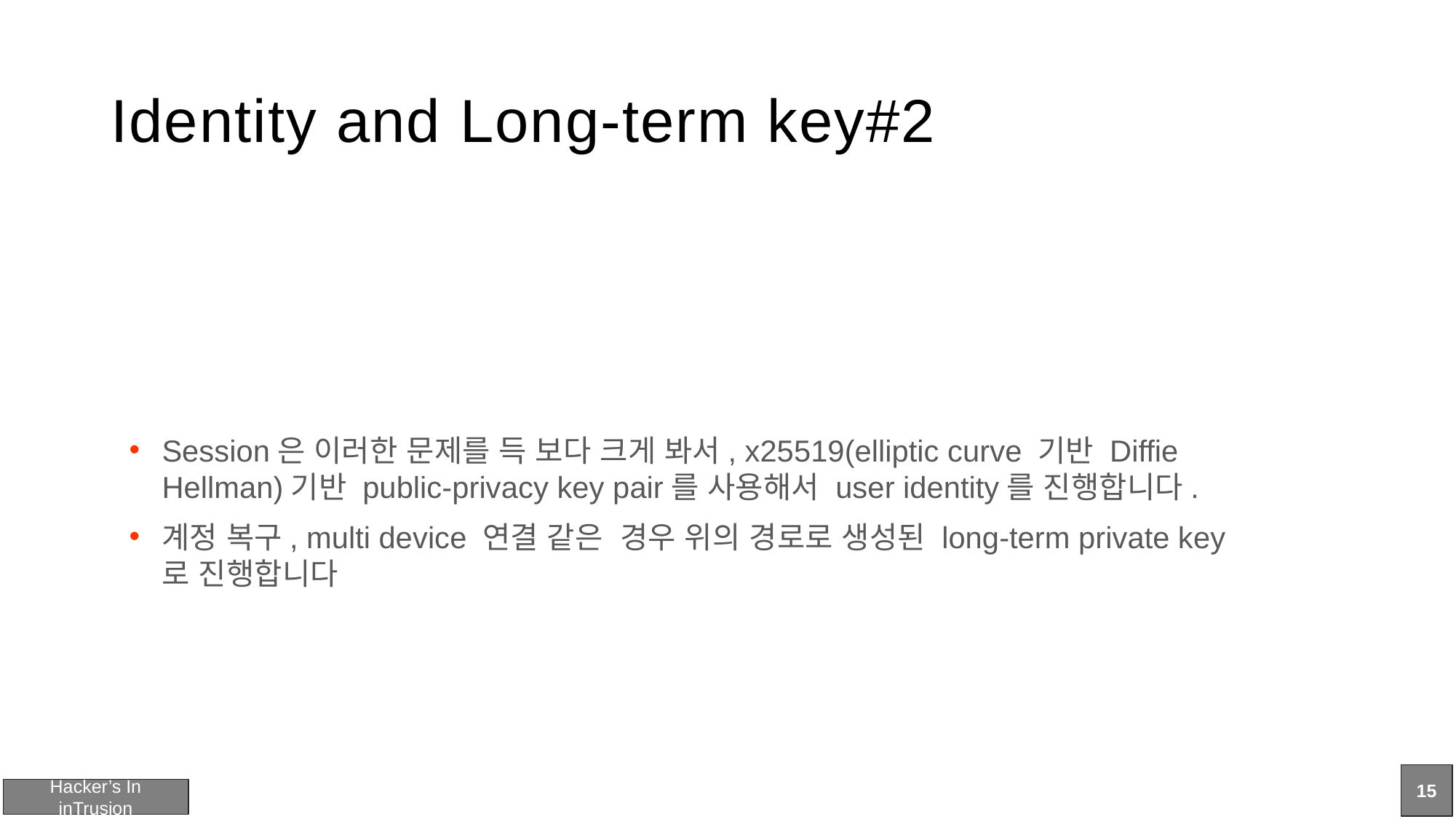

# Identity and Long-term key#2
Session은 이러한 문제를 득 보다 크게 봐서, x25519(elliptic curve 기반 Diffie Hellman)기반 public-privacy key pair를 사용해서 user identity를 진행합니다.
계정 복구, multi device 연결 같은  경우 위의 경로로 생성된 long-term private key로 진행합니다
15
Hacker’s In inTrusion